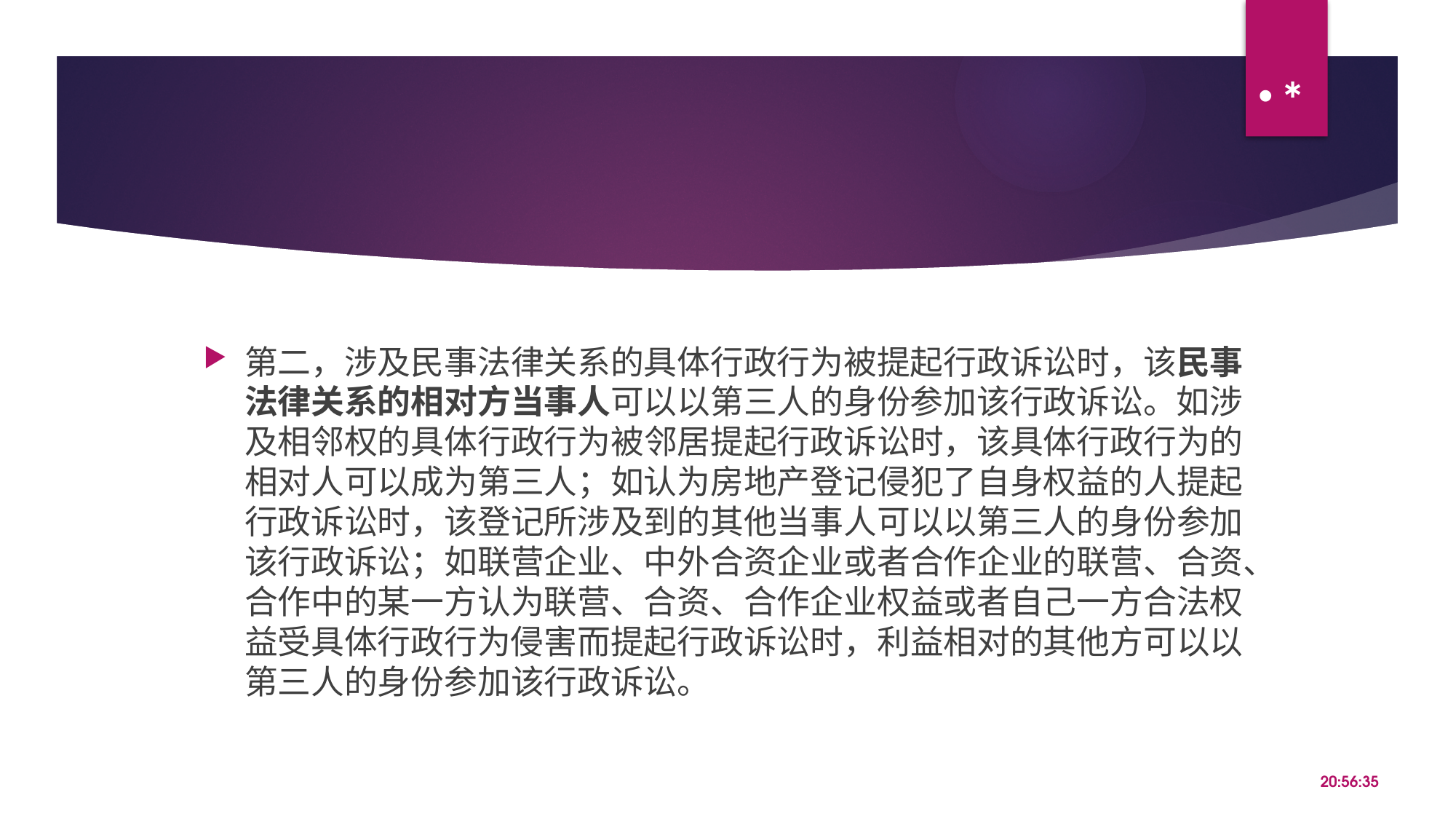

*
#
第二，涉及民事法律关系的具体行政行为被提起行政诉讼时，该民事法律关系的相对方当事人可以以第三人的身份参加该行政诉讼。如涉及相邻权的具体行政行为被邻居提起行政诉讼时，该具体行政行为的相对人可以成为第三人；如认为房地产登记侵犯了自身权益的人提起行政诉讼时，该登记所涉及到的其他当事人可以以第三人的身份参加该行政诉讼；如联营企业、中外合资企业或者合作企业的联营、合资、合作中的某一方认为联营、合资、合作企业权益或者自己一方合法权益受具体行政行为侵害而提起行政诉讼时，利益相对的其他方可以以第三人的身份参加该行政诉讼。

20:56:35